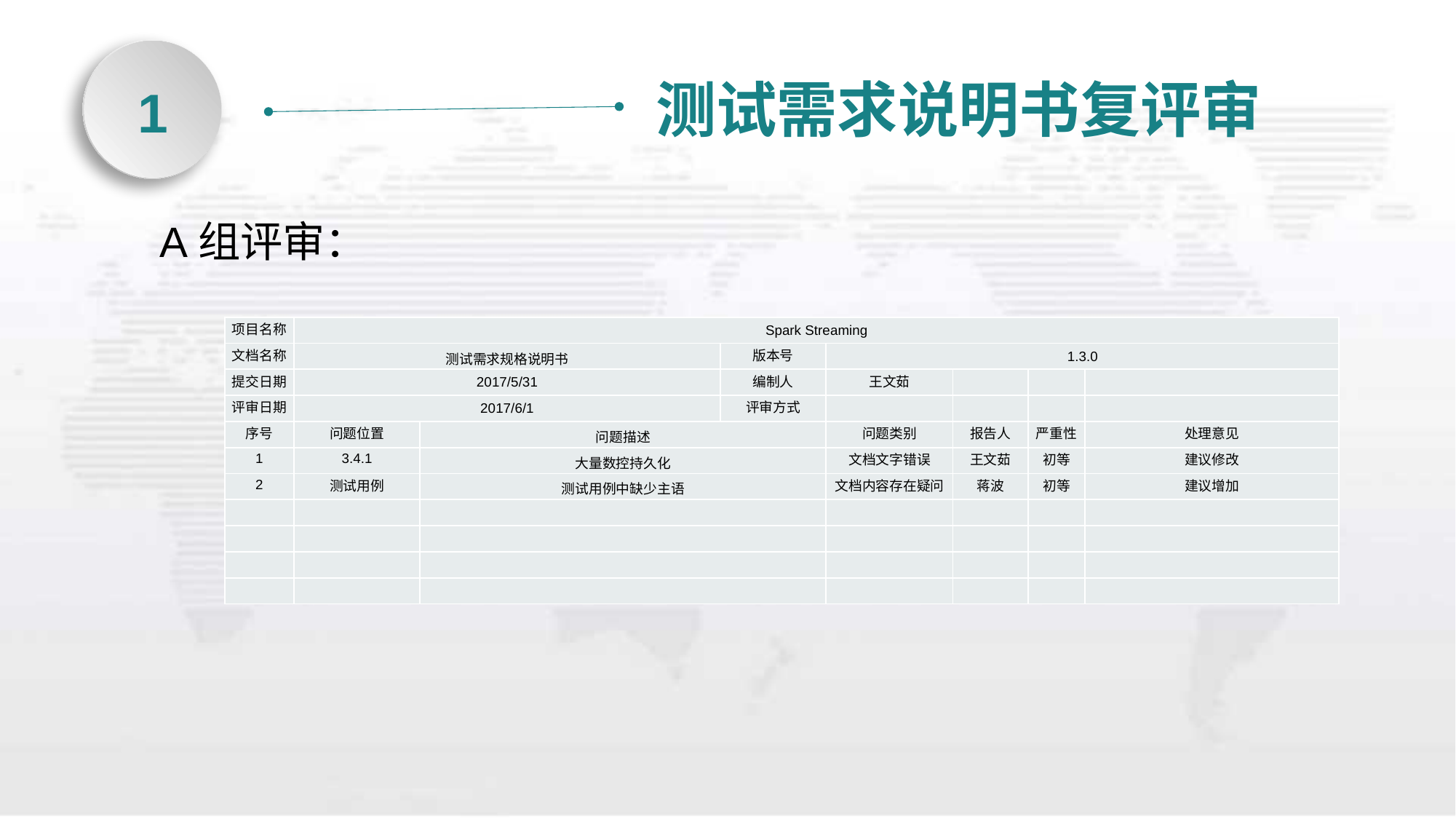

测试需求说明书复评审
1
A组评审：
| 项目名称 | Spark Streaming |  |  |  |  |  |  |
| --- | --- | --- | --- | --- | --- | --- | --- |
| 文档名称 | 测试需求规格说明书 |  | 版本号 | 1.3.0 |  |  |  |
| 提交日期 | 2017/5/31 |  | 编制人 | 王文茹 |  |  |  |
| 评审日期 | 2017/6/1 |  | 评审方式 |  |  |  |  |
| 序号 | 问题位置 | 问题描述 |  | 问题类别 | 报告人 | 严重性 | 处理意见 |
| 1 | 3.4.1 | 大量数控持久化 |  | 文档文字错误 | 王文茹 | 初等 | 建议修改 |
| 2 | 测试用例 | 测试用例中缺少主语 |  | 文档内容存在疑问 | 蒋波 | 初等 | 建议增加 |
|  |  |  |  |  |  |  |  |
|  |  |  |  |  |  |  |  |
|  |  |  |  |  |  |  |  |
|  |  |  |  |  |  |  |  |